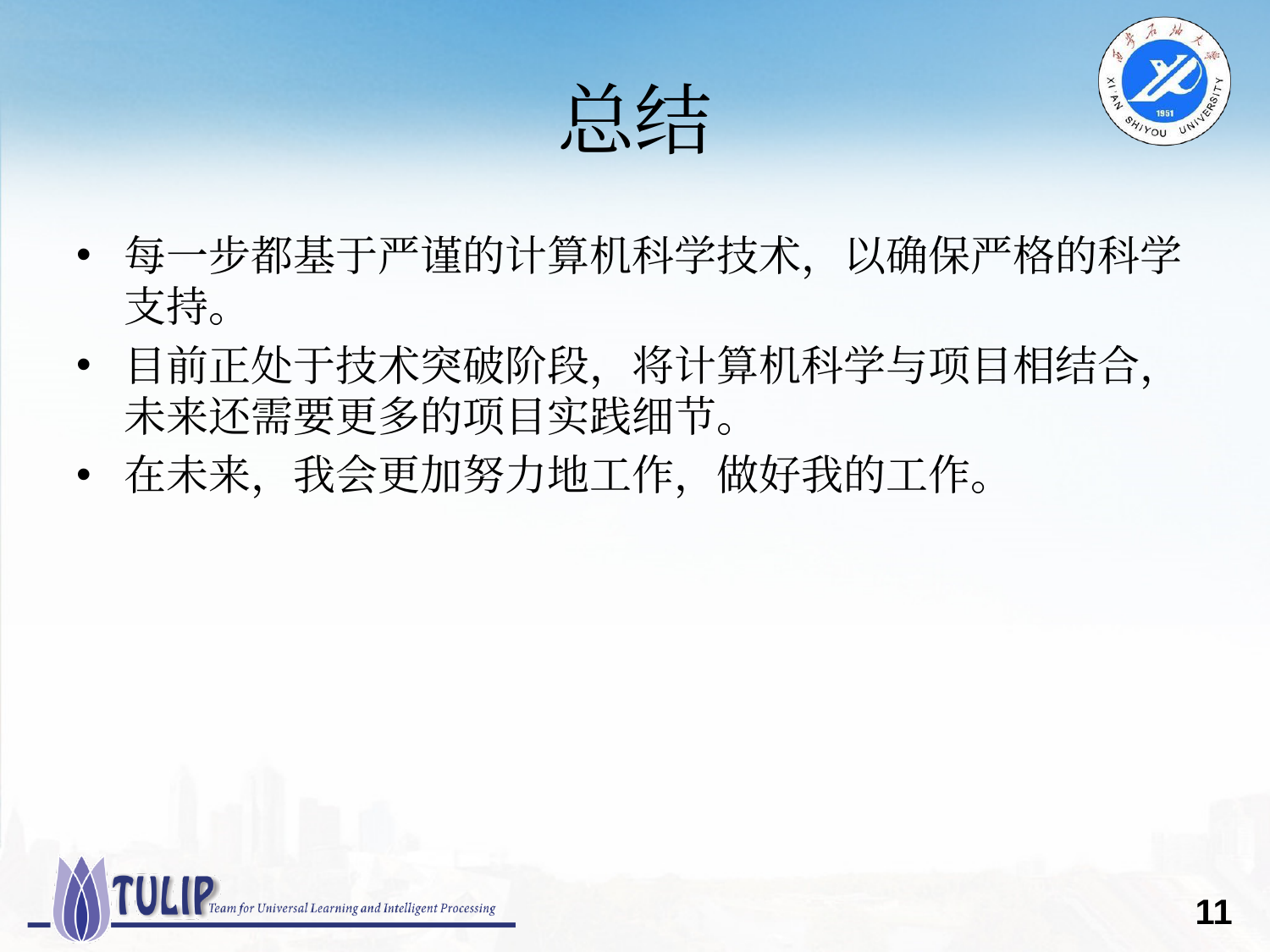

# 总结
每一步都基于严谨的计算机科学技术，以确保严格的科学支持。
目前正处于技术突破阶段，将计算机科学与项目相结合，未来还需要更多的项目实践细节。
在未来，我会更加努力地工作，做好我的工作。
11